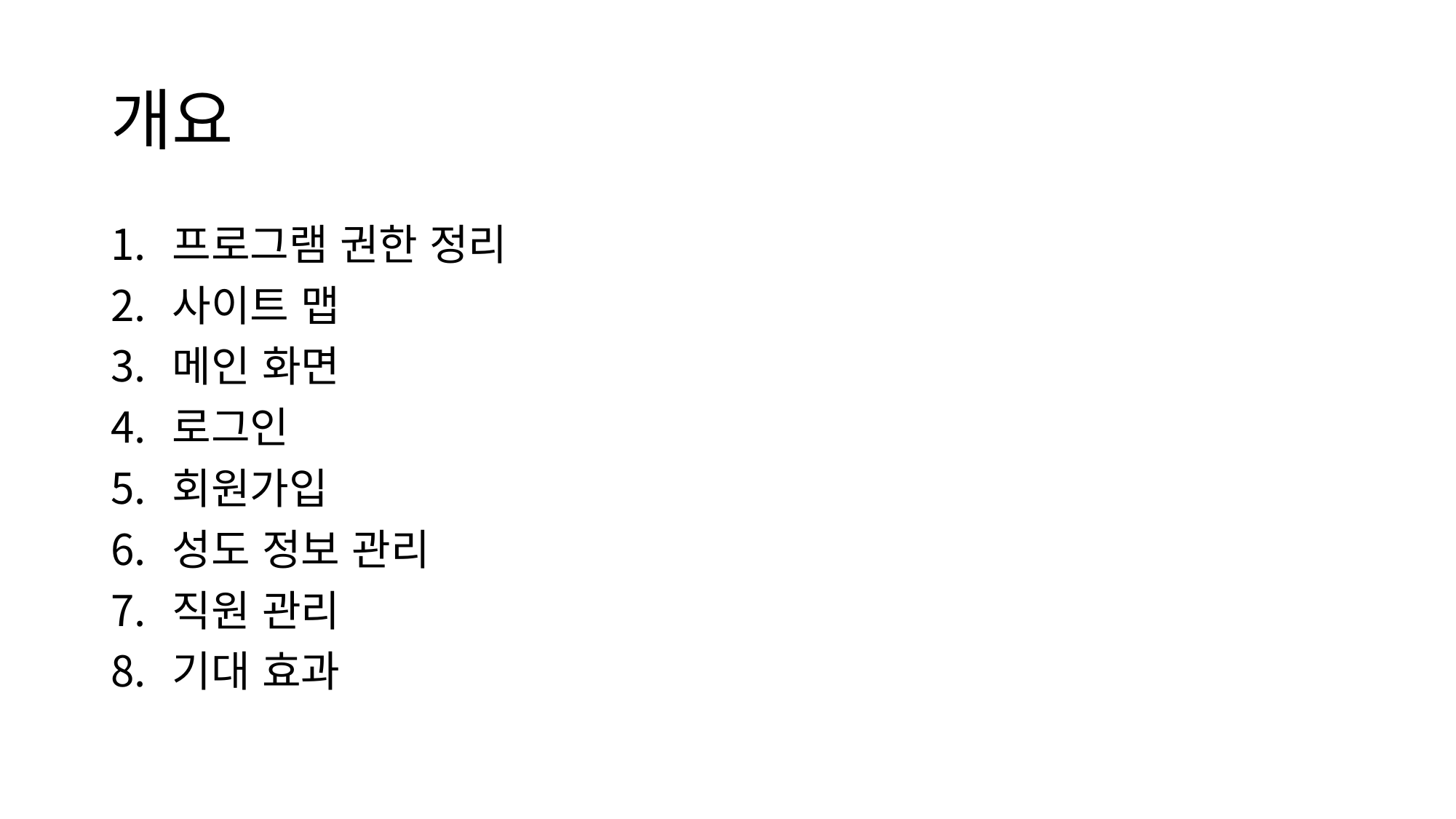

# 개요
프로그램 권한 정리
사이트 맵
메인 화면
로그인
회원가입
성도 정보 관리
직원 관리
기대 효과